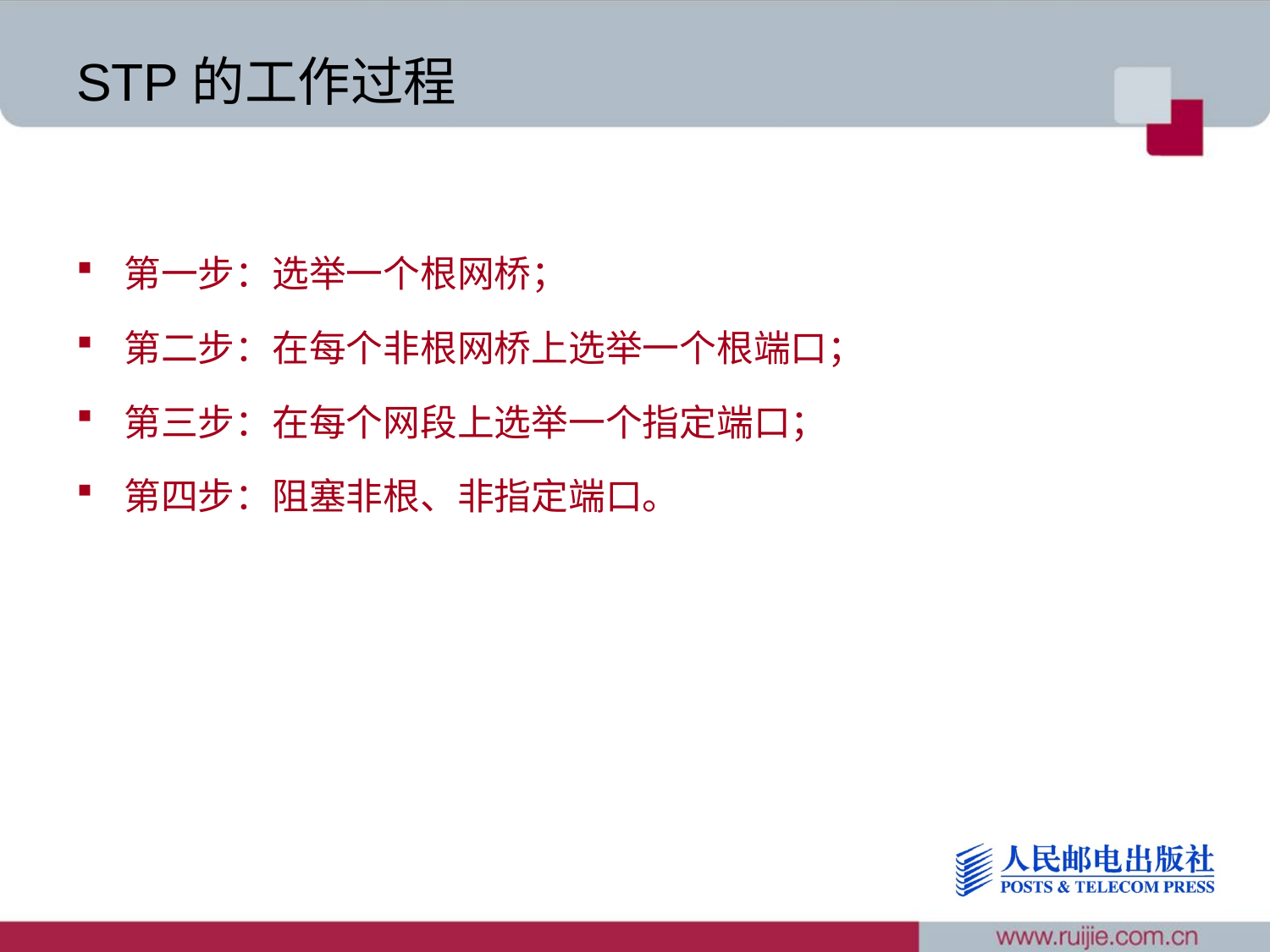

# STP的工作过程
第一步：选举一个根网桥；
第二步：在每个非根网桥上选举一个根端口；
第三步：在每个网段上选举一个指定端口；
第四步：阻塞非根、非指定端口。